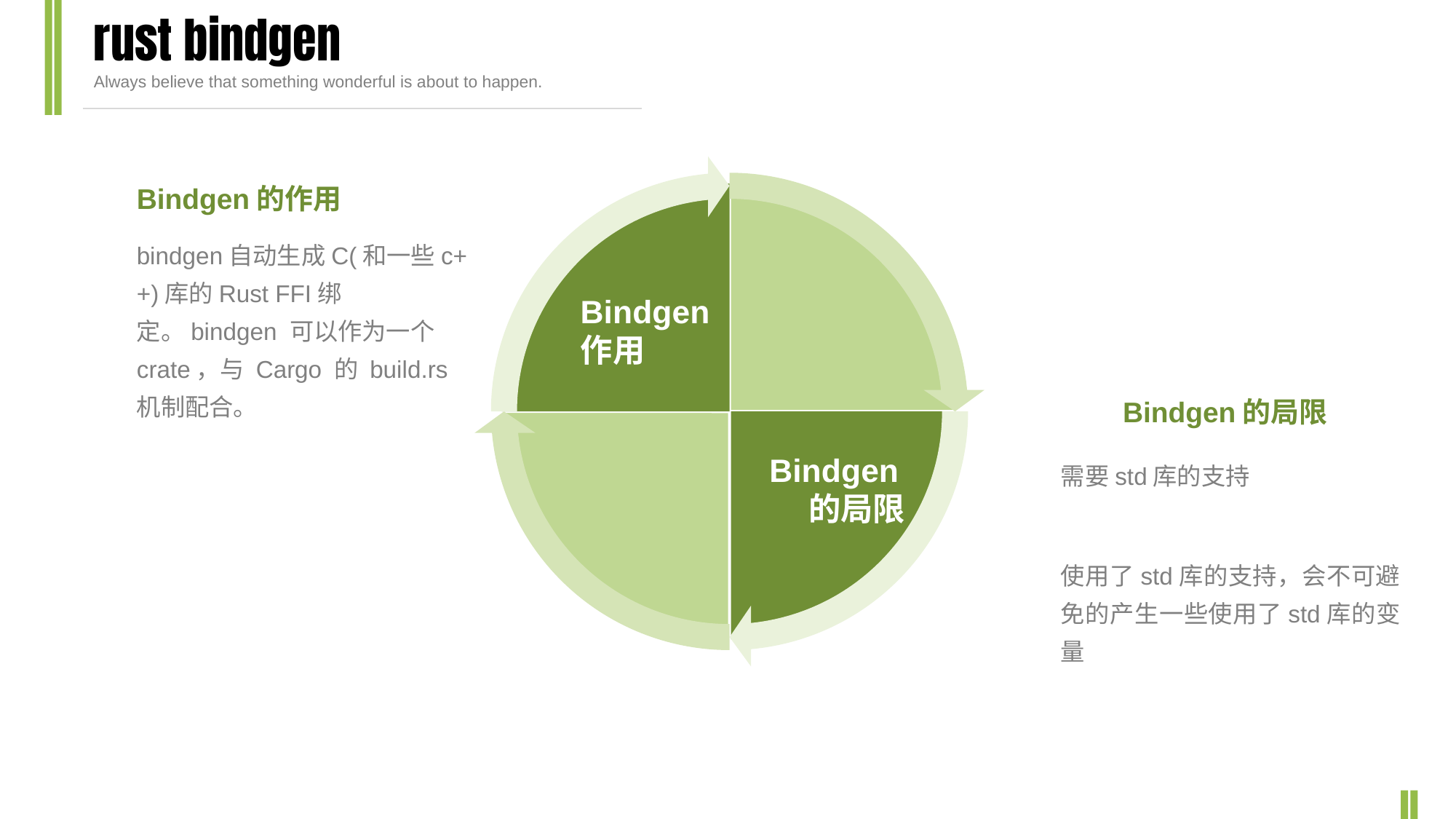

rust bindgen
Always believe that something wonderful is about to happen.

Bindgen的作用

bindgen自动生成C(和一些c++)库的Rust FFI绑定。bindgen 可以作为一个 crate，与 Cargo 的 build.rs 机制配合。
Bindgen作用
Bindgen的局限
Bindgen的局限

需要std库的支持

使用了std库的支持，会不可避免的产生一些使用了std库的变量